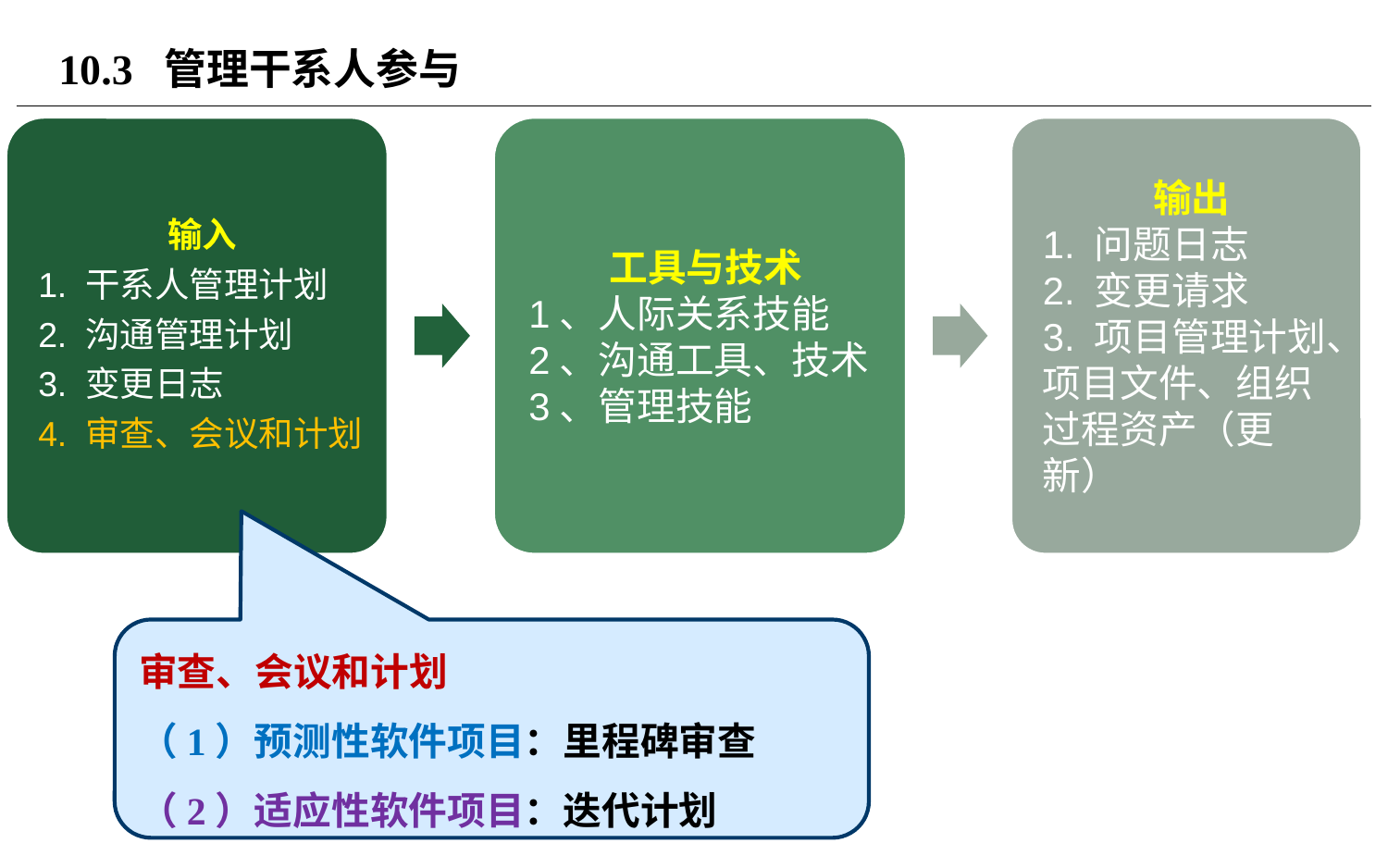

# 10.3  管理干系人参与
输入
1. 干系人管理计划
2. 沟通管理计划
3. 变更日志
4. 审查、会议和计划

工具与技术
1、人际关系技能
2、沟通工具、技术
3、管理技能

输出
1. 问题日志
2. 变更请求
3. 项目管理计划、项目文件、组织过程资产（更新）

审查、会议和计划
（1）预测性软件项目：里程碑审查
（2）适应性软件项目：迭代计划